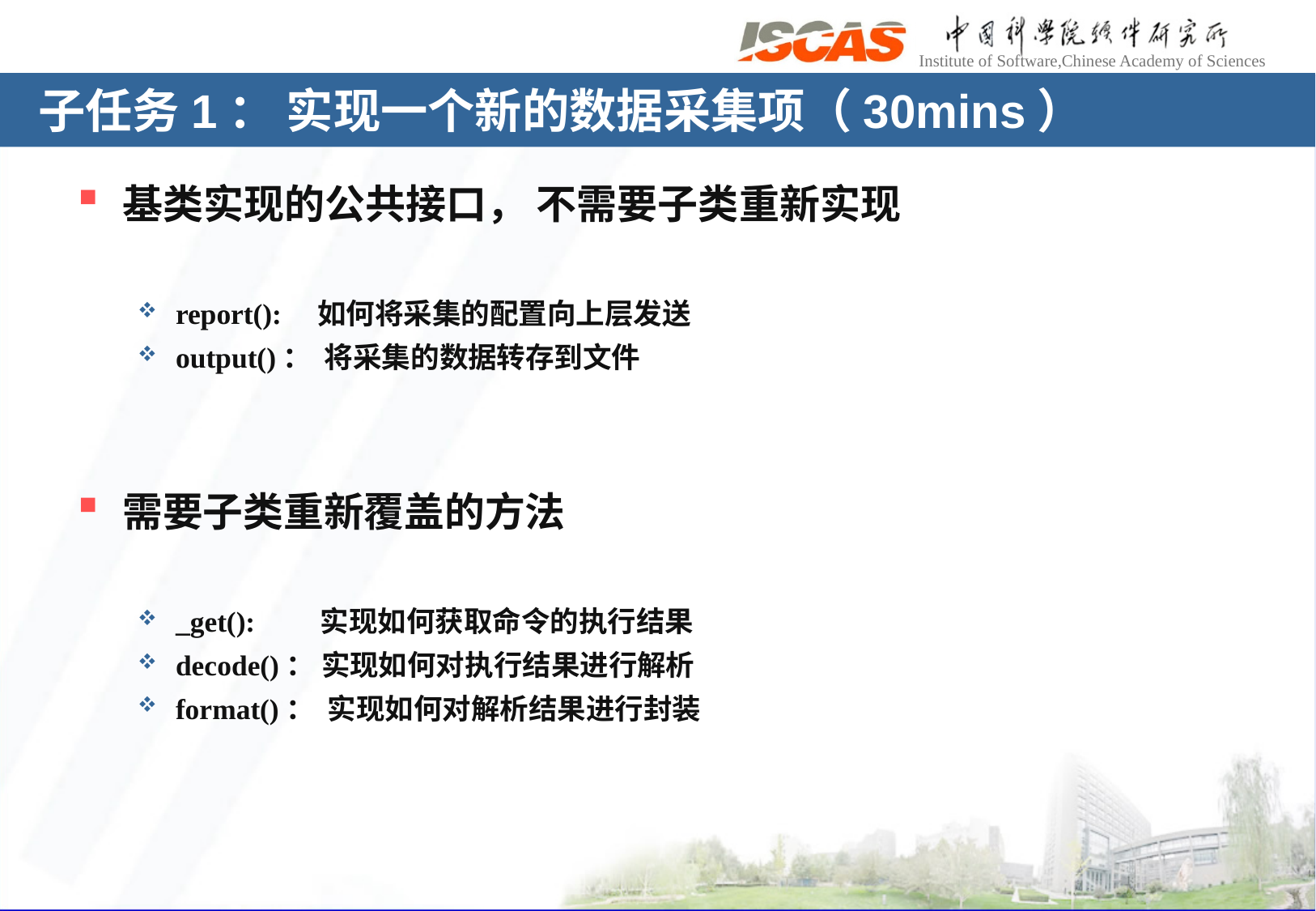

# 子任务1： 实现一个新的数据采集项（30mins）
基类实现的公共接口， 不需要子类重新实现

report():    如何将采集的配置向上层发送
output()：  将采集的数据转存到文件

需要子类重新覆盖的方法

_get():        实现如何获取命令的执行结果
decode()： 实现如何对执行结果进行解析
format()：  实现如何对解析结果进行封装